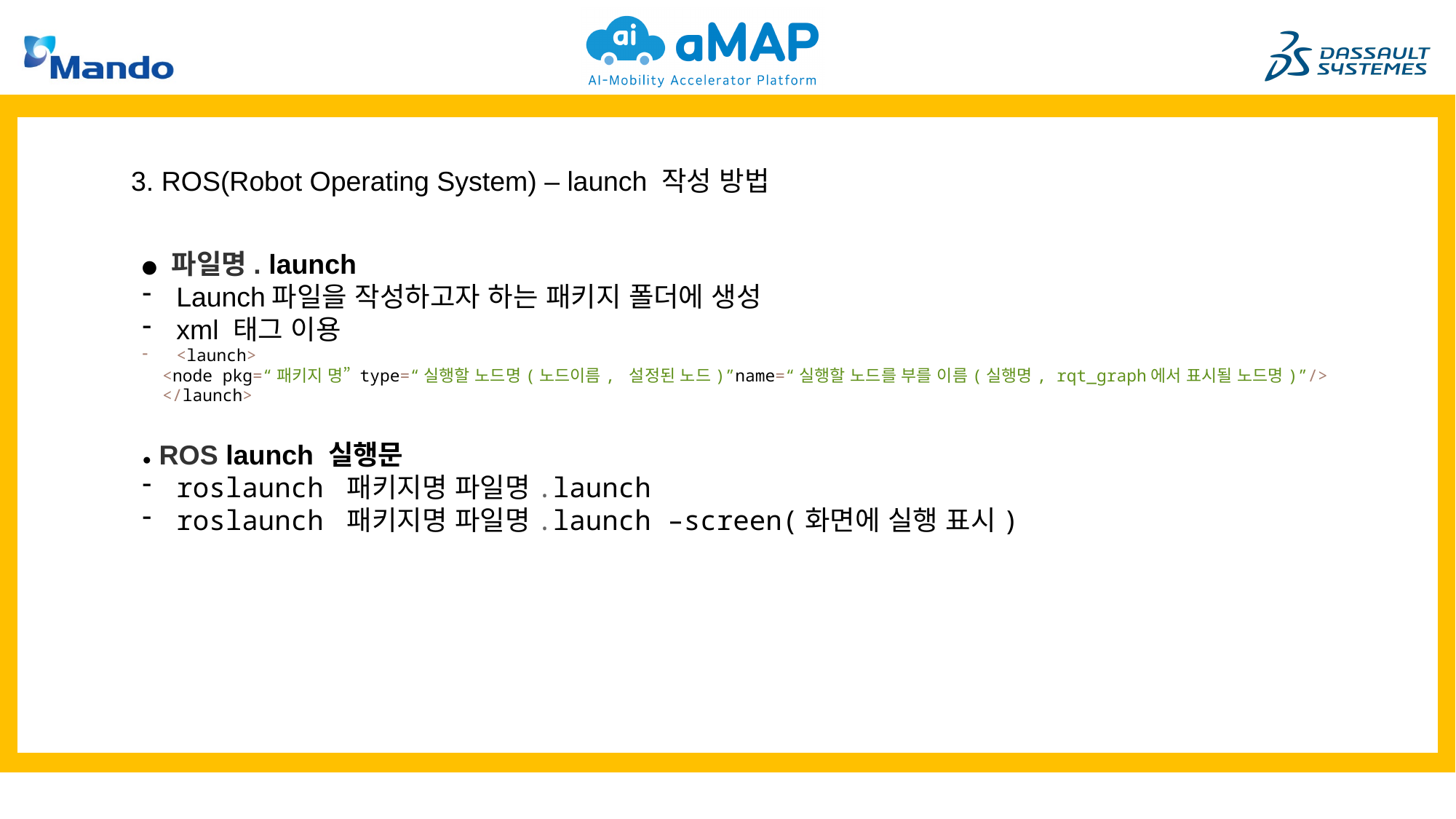

3. ROS(Robot Operating System) – launch 작성 방법
● 파일명. launch
Launch파일을 작성하고자 하는 패키지 폴더에 생성
xml 태그 이용
<launch>
  <node pkg=“패키지 명” type=“실행할 노드명(노드이름, 설정된 노드)”name=“실행할 노드를 부를 이름(실행명, rqt_graph에서 표시될 노드명)”/>
  </launch>

● ros launch 실행문
roslaunch 패키지명 파일명.launch
roslaunch 패키지명 파일명.launch –screen(화면에 실행 표시)